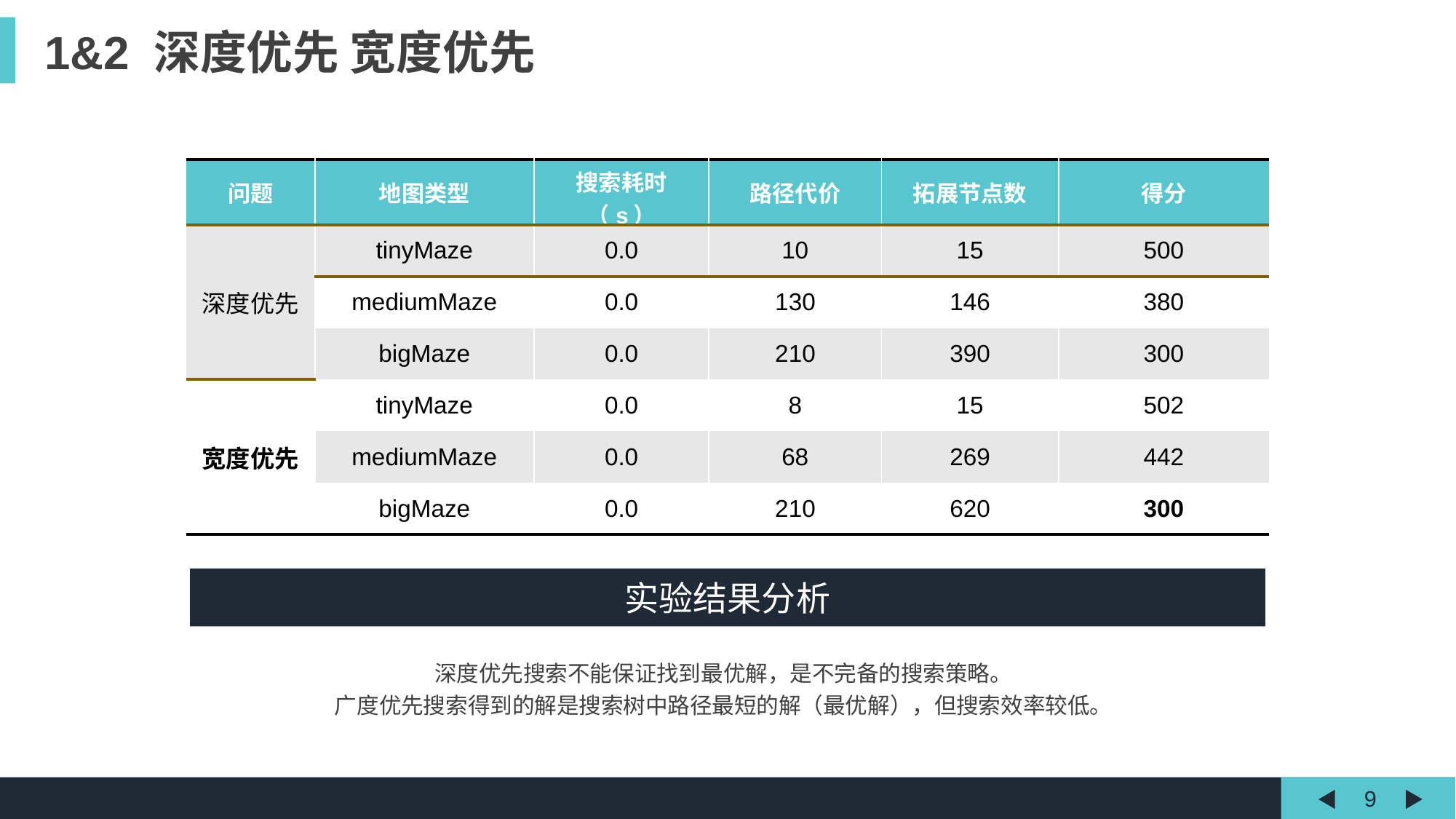

1&2 深度优先 宽度优先
| 问题 | 地图类型 | 搜索耗时（s） | 路径代价 | 拓展节点数 | 得分 |
| --- | --- | --- | --- | --- | --- |
| 深度优先 | tinyMaze | 0.0 | 10 | 15 | 500 |
|  | mediumMaze | 0.0 | 130 | 146 | 380 |
|  | bigMaze | 0.0 | 210 | 390 | 300 |
| 宽度优先 | tinyMaze | 0.0 | 8 | 15 | 502 |
|  | mediumMaze | 0.0 | 68 | 269 | 442 |
|  | bigMaze | 0.0 | 210 | 620 | 300 |
实验结果分析
深度优先搜索不能保证找到最优解，是不完备的搜索策略。
广度优先搜索得到的解是搜索树中路径最短的解（最优解），但搜索效率较低。